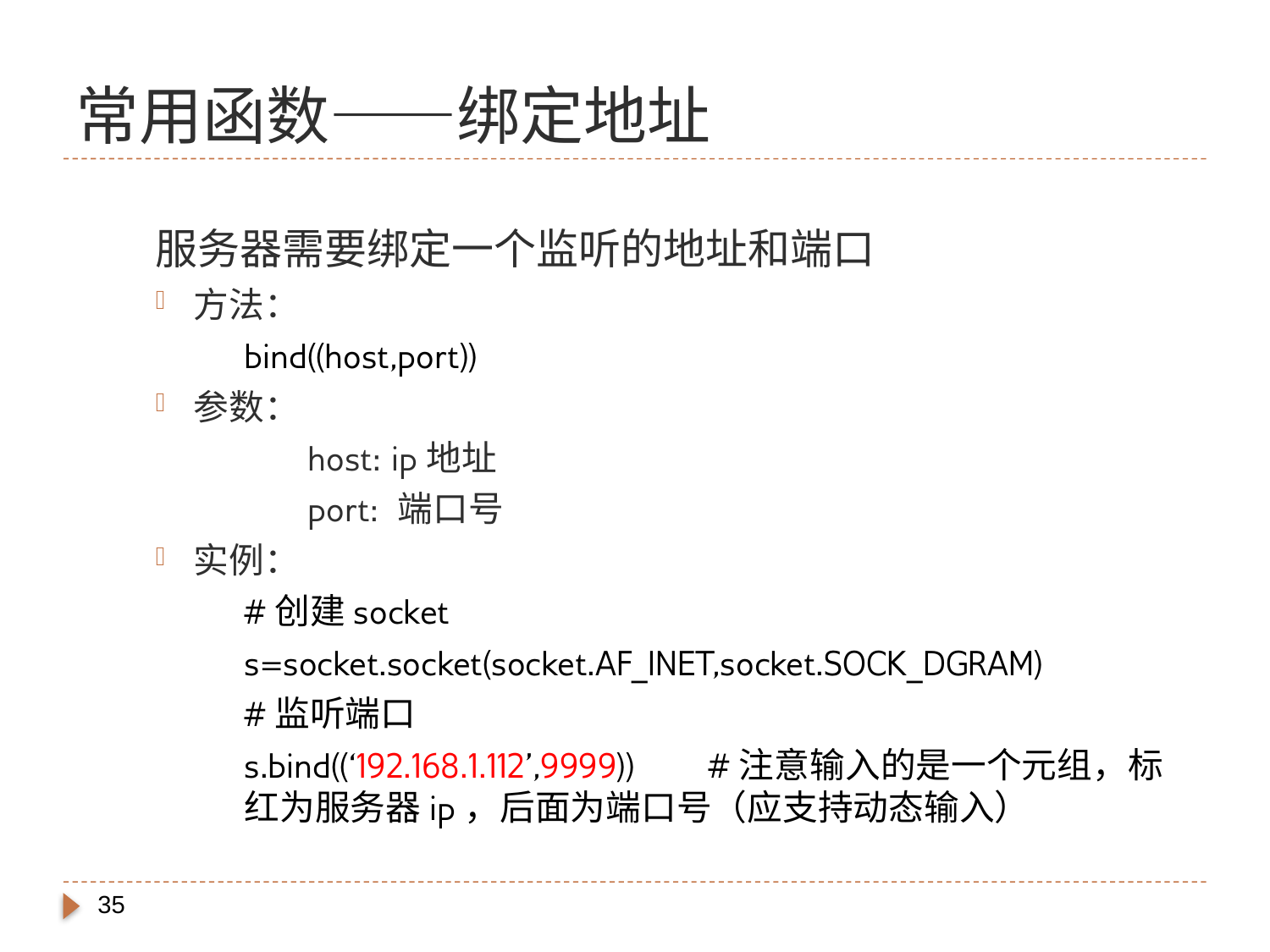

# 常用函数——绑定地址
服务器需要绑定一个监听的地址和端口
方法：
bind((host,port))
参数：
	host: ip地址
	port: 端口号
实例：
#创建socket
s=socket.socket(socket.AF_INET,socket.SOCK_DGRAM)
#监听端口
s.bind((‘192.168.1.112’,9999))       #注意输入的是一个元组，标红为服务器ip，后面为端口号（应支持动态输入）
35